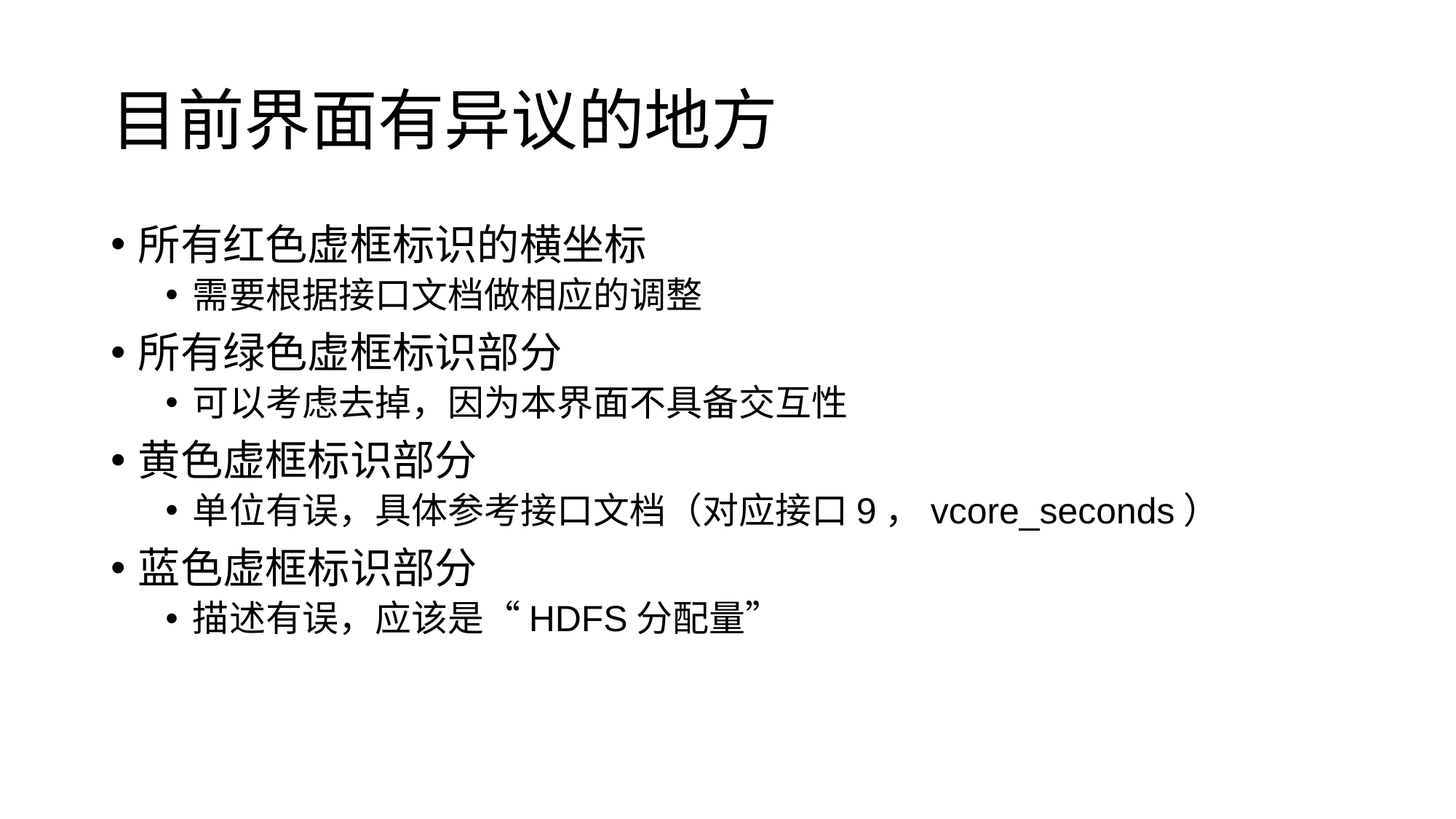

# 目前界面有异议的地方
所有红色虚框标识的横坐标
需要根据接口文档做相应的调整
所有绿色虚框标识部分
可以考虑去掉，因为本界面不具备交互性
黄色虚框标识部分
单位有误，具体参考接口文档（对应接口9，vcore_seconds）
蓝色虚框标识部分
描述有误，应该是“HDFS分配量”